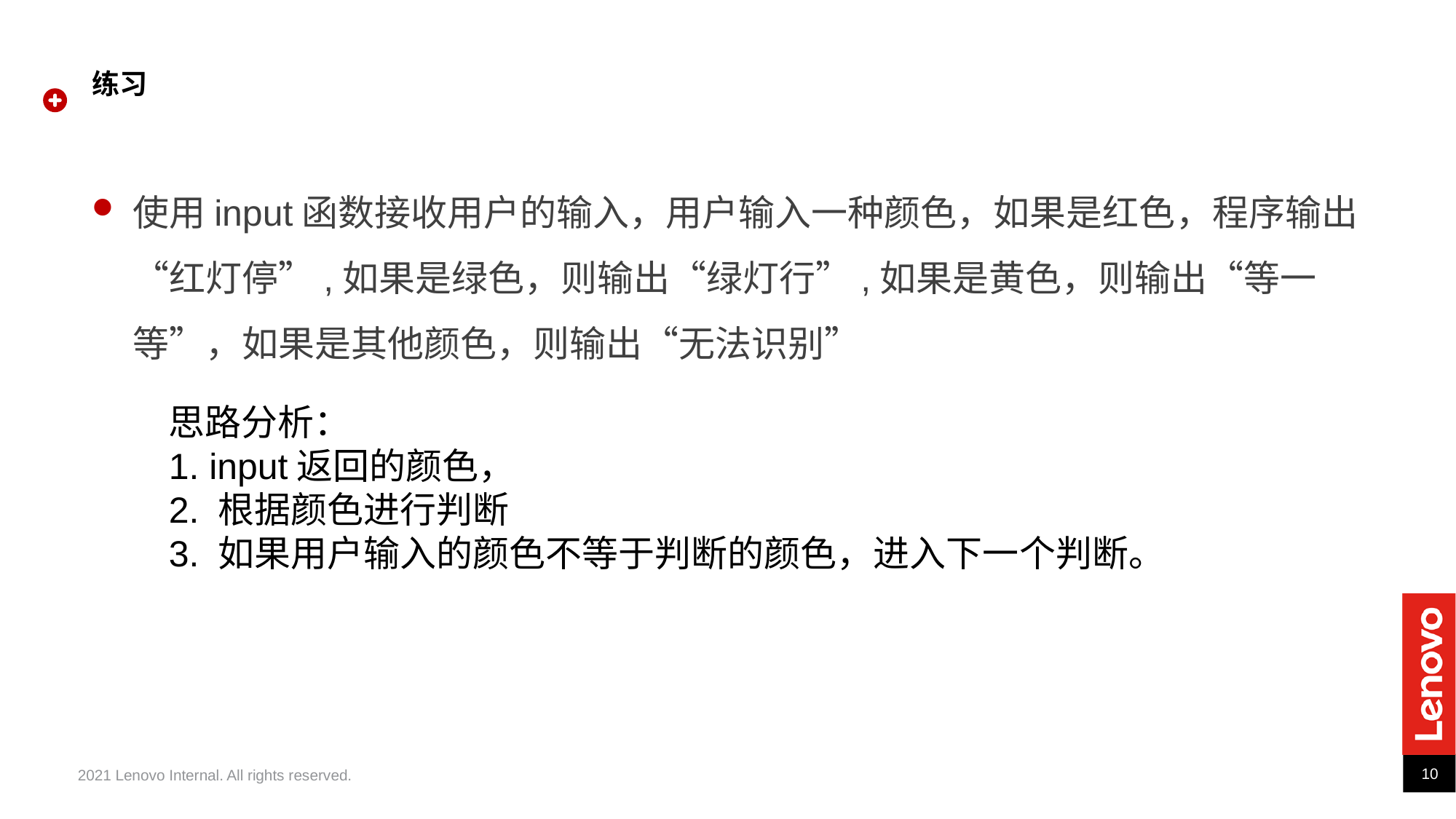

# 练习
使用input函数接收用户的输入，用户输入一种颜色，如果是红色，程序输出“红灯停”,如果是绿色，则输出“绿灯行”,如果是黄色，则输出“等一等”，如果是其他颜色，则输出“无法识别”
思路分析：
1. input返回的颜色，
2. 根据颜色进行判断
3. 如果用户输入的颜色不等于判断的颜色，进入下一个判断。